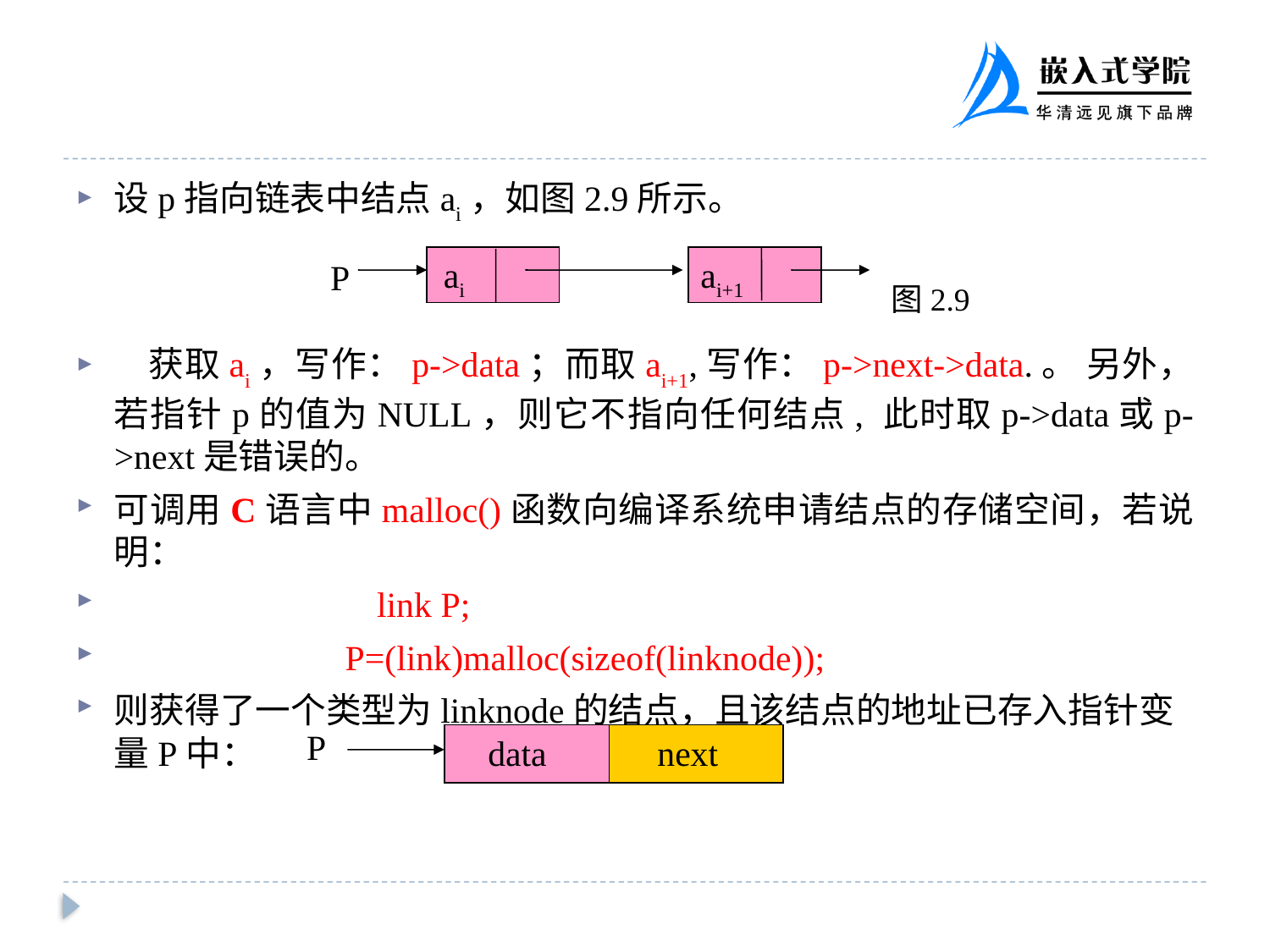

设p指向链表中结点ai，如图2.9所示。

   获取ai，写作：p->data；而取ai+1,写作：p->next->data.。 另外，若指针p的值为NULL，则它不指向任何结点, 此时取p->data或p->next是错误的。
可调用C语言中malloc()函数向编译系统申请结点的存储空间，若说明：
                	 link P;
                          P=(link)malloc(sizeof(linknode));
则获得了一个类型为linknode的结点，且该结点的地址已存入指针变量P中：

图2.9
 ai
ai+1

 P

       P
       data
        next

63